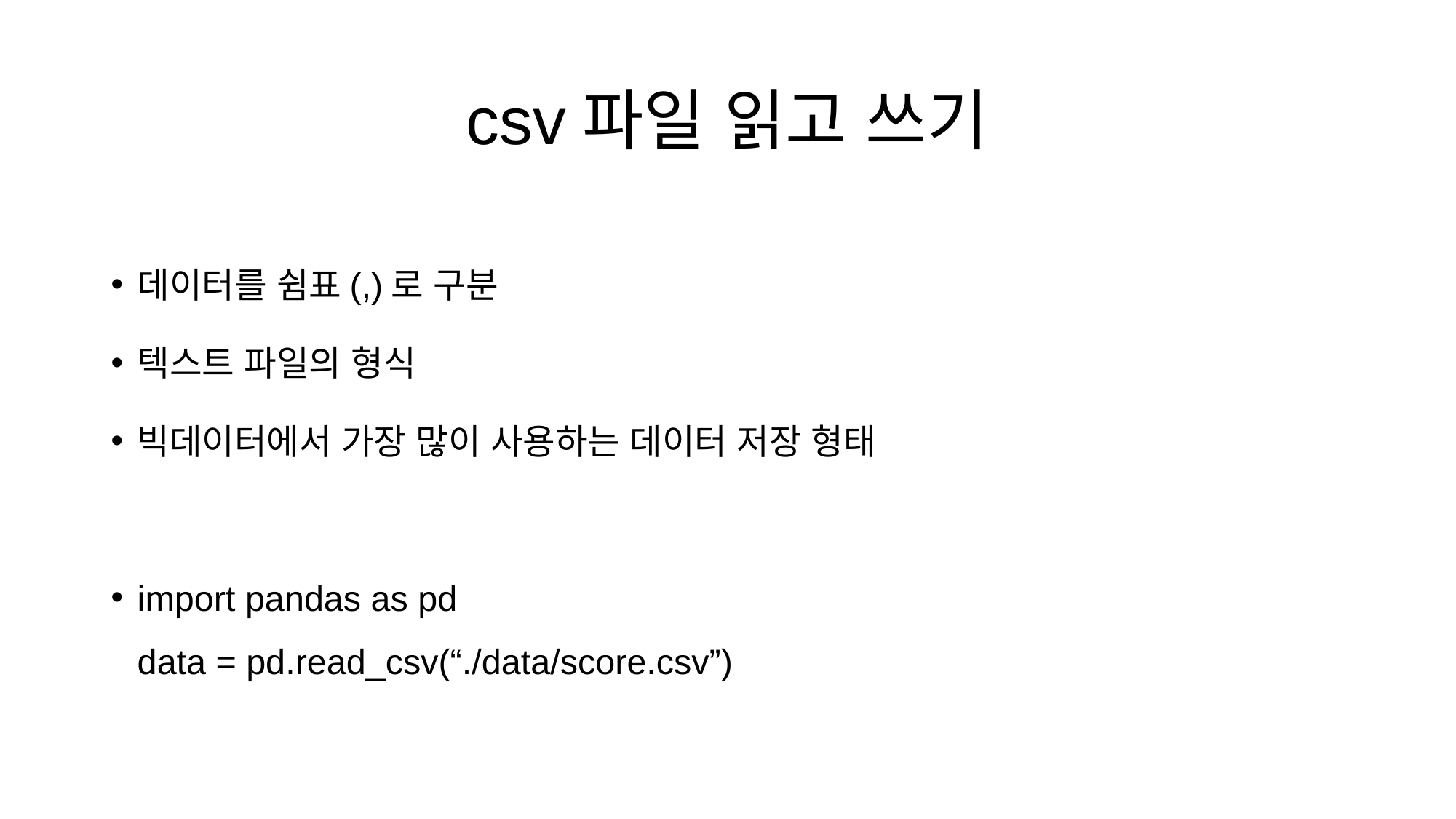

# csv파일 읽고 쓰기
데이터를 쉼표(,)로 구분
텍스트 파일의 형식
빅데이터에서 가장 많이 사용하는 데이터 저장 형태

import pandas as pd
data = pd.read_csv(“./data/score.csv”)